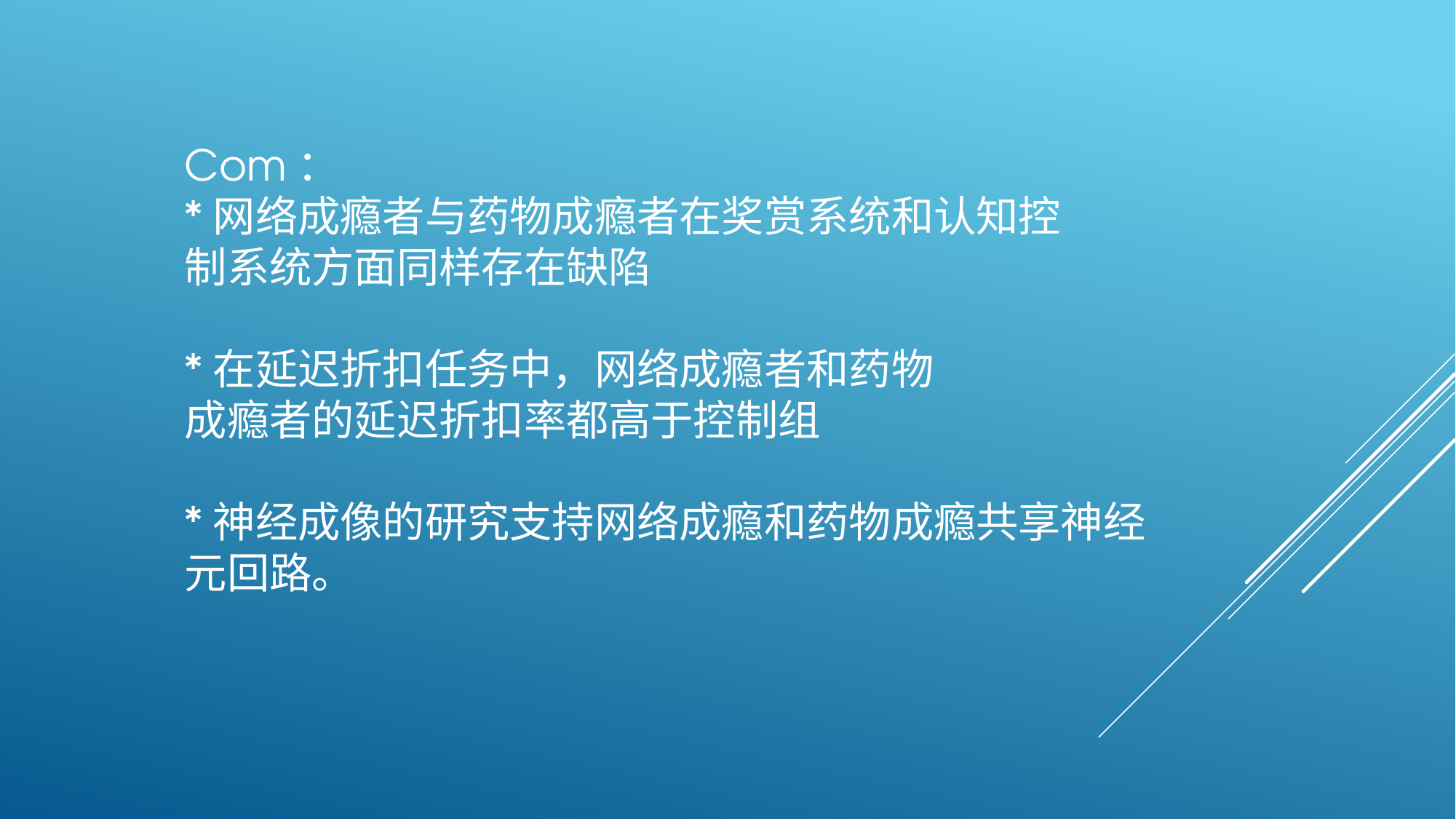

Com：
*网络成瘾者与药物成瘾者在奖赏系统和认知控
制系统方面同样存在缺陷

*在延迟折扣任务中，网络成瘾者和药物
成瘾者的延迟折扣率都高于控制组

*神经成像的研究支持网络成瘾和药物成瘾共享神经元回路。